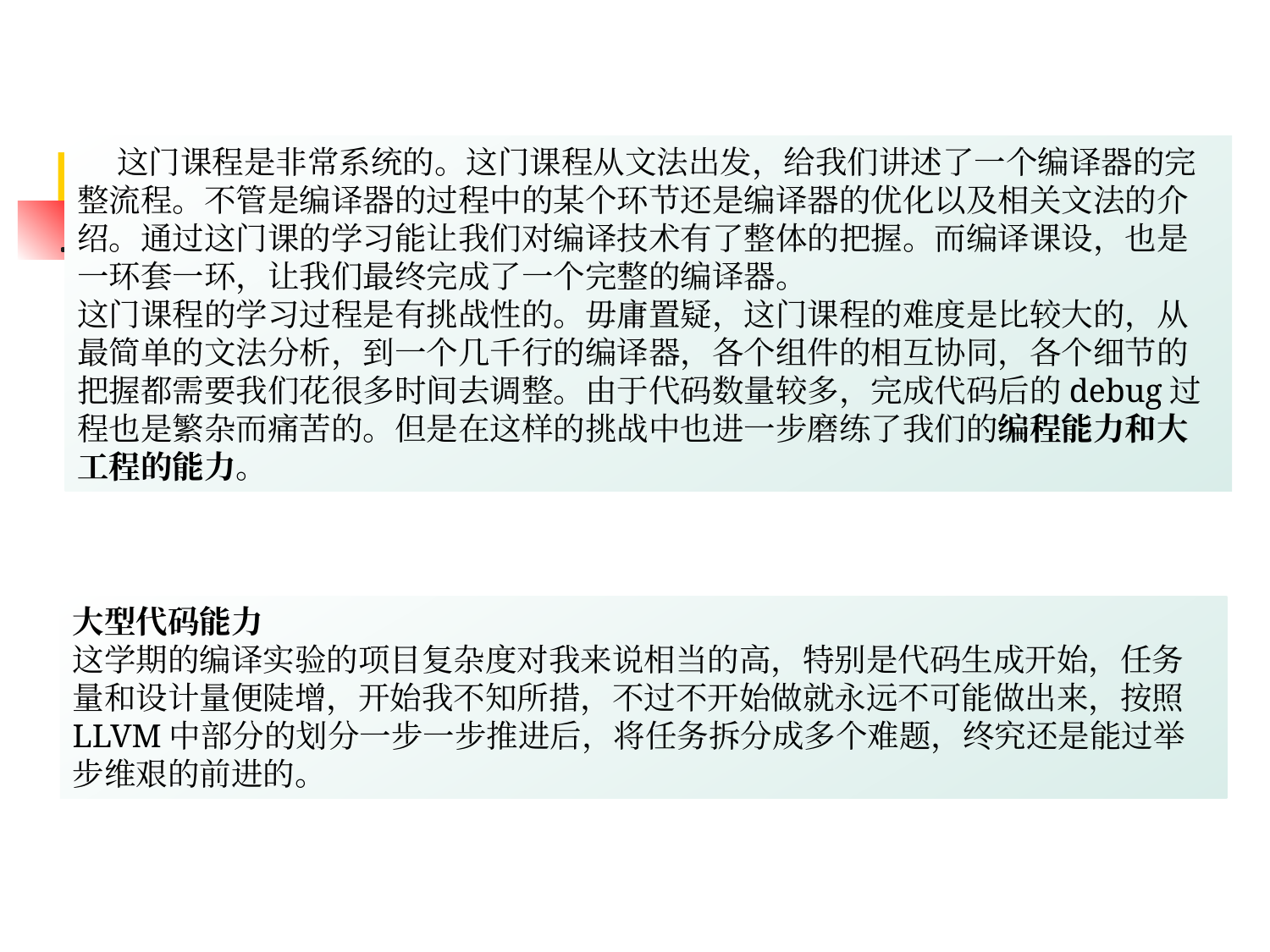

这门课程是非常系统的。这门课程从文法出发，给我们讲述了一个编译器的完整流程。不管是编译器的过程中的某个环节还是编译器的优化以及相关文法的介绍。通过这门课的学习能让我们对编译技术有了整体的把握。而编译课设，也是一环套一环，让我们最终完成了一个完整的编译器。
这门课程的学习过程是有挑战性的。毋庸置疑，这门课程的难度是比较大的，从最简单的文法分析，到一个几千行的编译器，各个组件的相互协同，各个细节的把握都需要我们花很多时间去调整。由于代码数量较多，完成代码后的debug过程也是繁杂而痛苦的。但是在这样的挑战中也进一步磨练了我们的编程能力和大工程的能力。
大型代码能力
这学期的编译实验的项目复杂度对我来说相当的高，特别是代码生成开始，任务量和设计量便陡增，开始我不知所措，不过不开始做就永远不可能做出来，按照LLVM中部分的划分一步一步推进后，将任务拆分成多个难题，终究还是能过举步维艰的前进的。